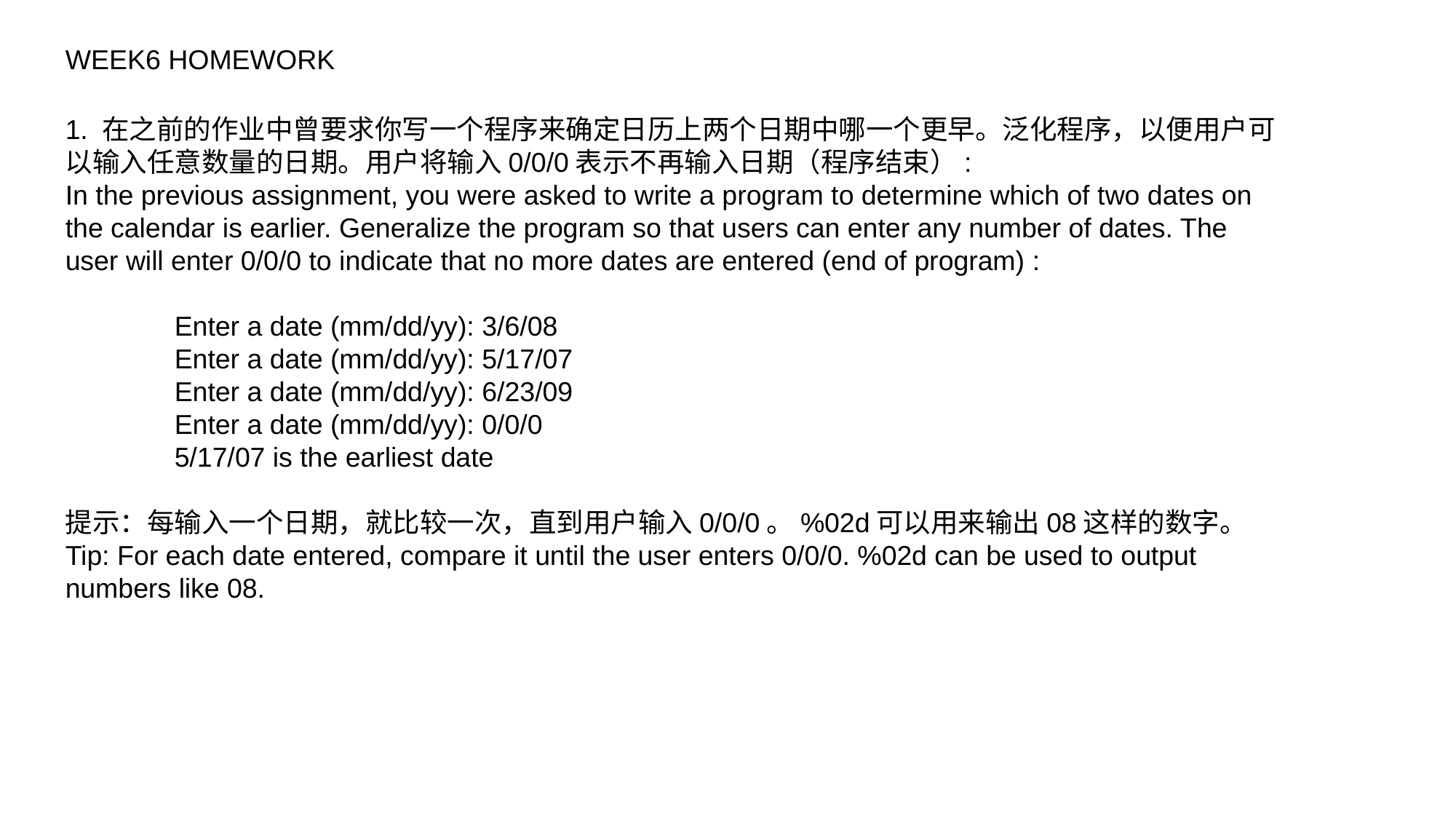

WEEK6 HOMEWORK
1. 在之前的作业中曾要求你写一个程序来确定日历上两个日期中哪一个更早。泛化程序，以便用户可以输入任意数量的日期。用户将输入0/0/0表示不再输入日期（程序结束）:
In the previous assignment, you were asked to write a program to determine which of two dates on the calendar is earlier. Generalize the program so that users can enter any number of dates. The user will enter 0/0/0 to indicate that no more dates are entered (end of program) :

	Enter a date (mm/dd/yy): 3/6/08
	Enter a date (mm/dd/yy): 5/17/07
	Enter a date (mm/dd/yy): 6/23/09
	Enter a date (mm/dd/yy): 0/0/0
	5/17/07 is the earliest date

提示：每输入一个日期，就比较一次，直到用户输入0/0/0。%02d可以用来输出08这样的数字。
Tip: For each date entered, compare it until the user enters 0/0/0. %02d can be used to output numbers like 08.